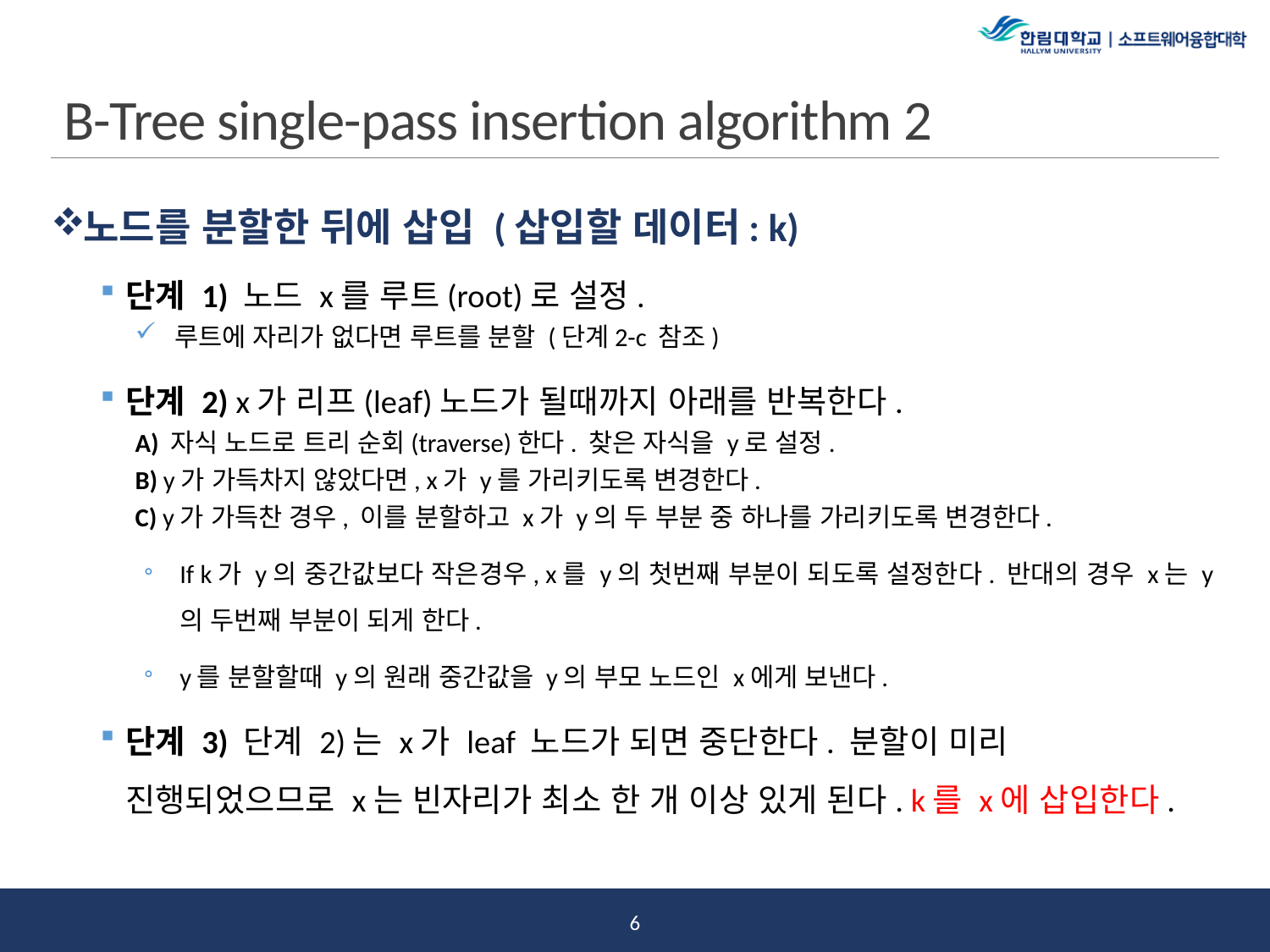

# B-Tree single-pass insertion algorithm 2
노드를 분할한 뒤에 삽입 (삽입할 데이터: k)
단계 1) 노드 x를 루트(root)로 설정.
루트에 자리가 없다면 루트를 분할 (단계2-c 참조)
단계 2) x가 리프(leaf)노드가 될때까지 아래를 반복한다.
A) 자식 노드로 트리 순회(traverse)한다. 찾은 자식을 y로 설정.
B) y가 가득차지 않았다면, x가 y를 가리키도록 변경한다.
C) y가 가득찬 경우, 이를 분할하고 x가 y의 두 부분 중 하나를 가리키도록 변경한다.
If k가 y의 중간값보다 작은경우, x를 y의 첫번째 부분이 되도록 설정한다. 반대의 경우 x는 y의 두번째 부분이 되게 한다.
y를 분할할때 y의 원래 중간값을 y의 부모 노드인 x에게 보낸다.
단계 3) 단계 2)는 x가 leaf 노드가 되면 중단한다. 분할이 미리 진행되었으므로 x는 빈자리가 최소 한 개 이상 있게 된다. k를 x에 삽입한다.

6